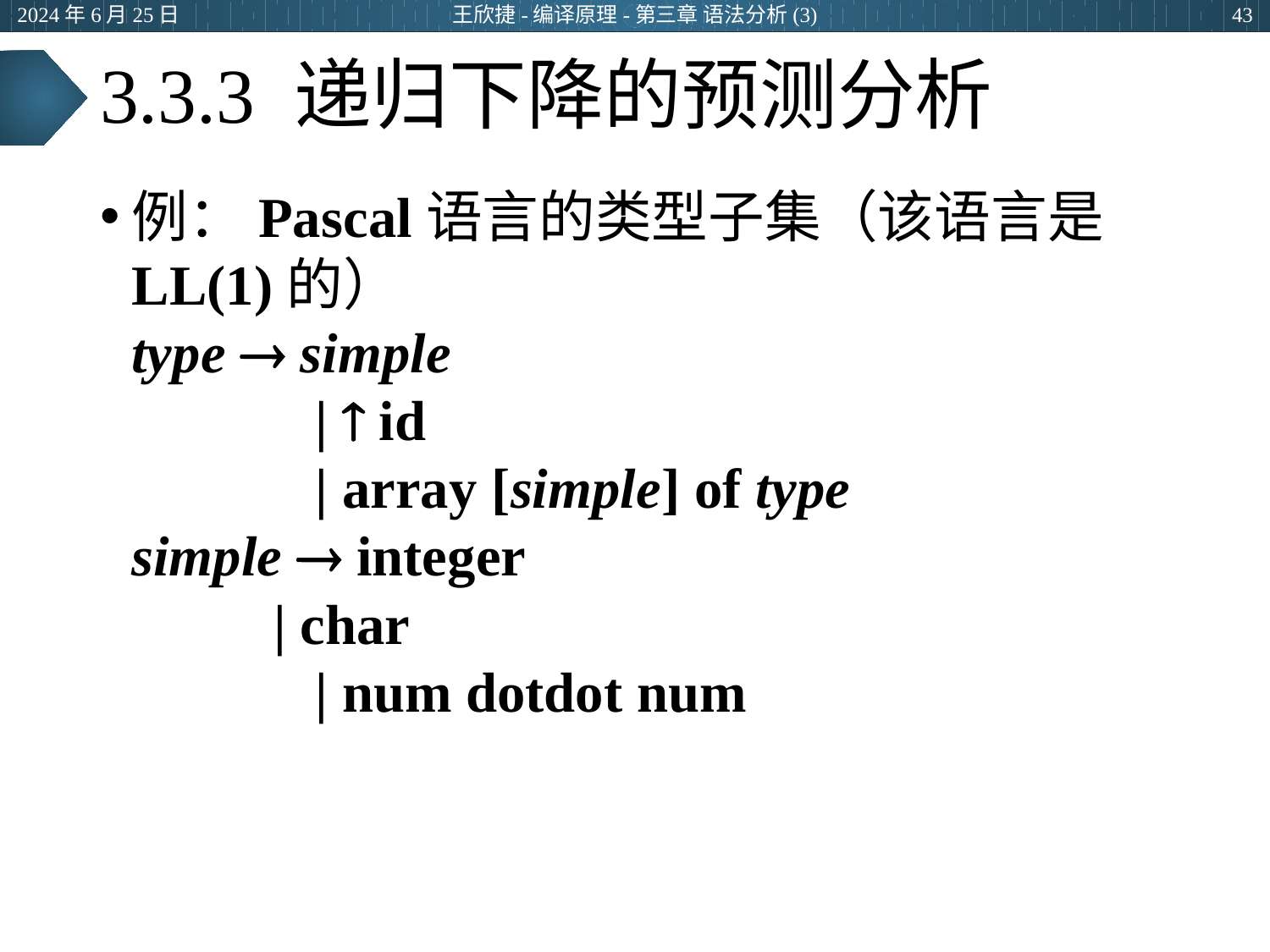

2024年6月25日
王欣捷-编译原理-第三章 语法分析(3)
43
# 3.3.3 递归下降的预测分析
例：Pascal语言的类型子集（该语言是LL(1)的）
	type → simple
		    | ↑ id
	    	    | array [simple] of type
	simple → integer
	          | char
		    | num dotdot num